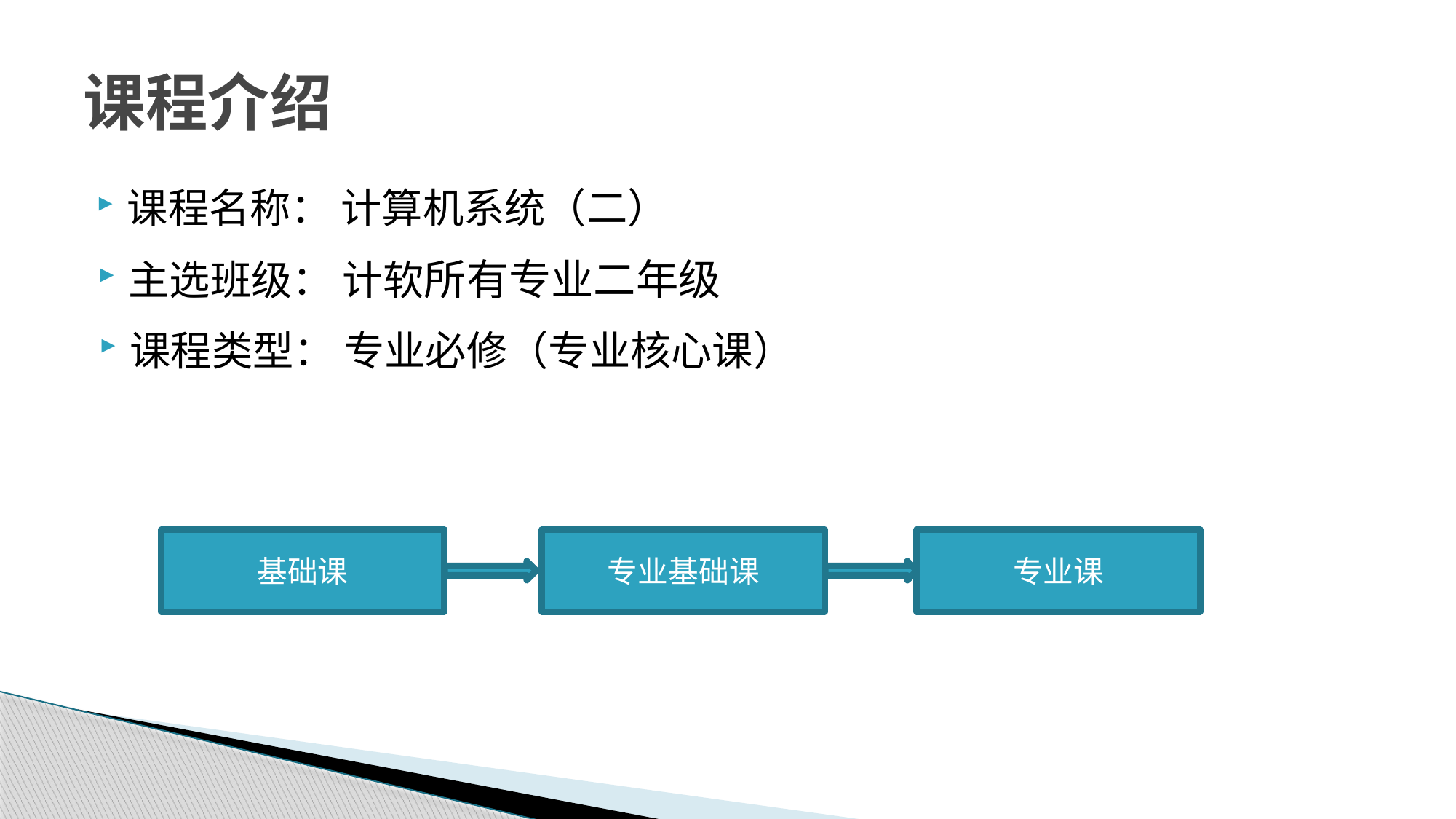

# 课程介绍
课程名称： 计算机系统（二）
主选班级： 计软所有专业二年级

课程类型： 专业必修（专业核心课）
基础课
专业基础课
专业课